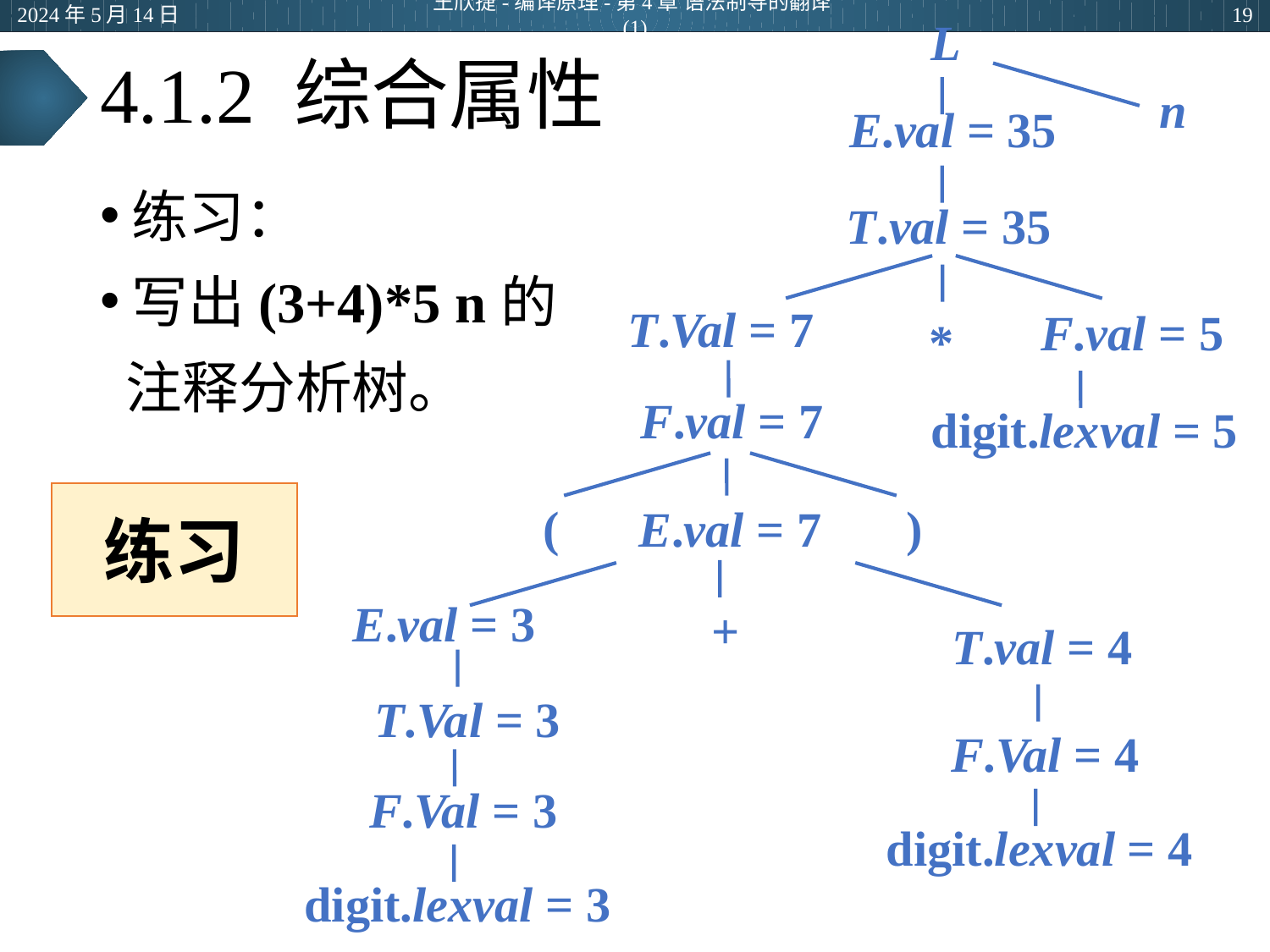

2024年5月14日
王欣捷-编译原理-第4章 语法制导的翻译(1)
19
L

n
E.val = 35

T.val = 35

T.Val = 7
F.val = 5
*

F.val = 7
digit.lexval = 5

)
(
E.val = 7

E.val = 3
+
T.val = 4

T.Val = 3
F.Val = 4

F.Val = 3

digit.lexval = 4

digit.lexval = 3
# 4.1.2 综合属性
练习：
写出(3+4)*5 n的
 注释分析树。
练习